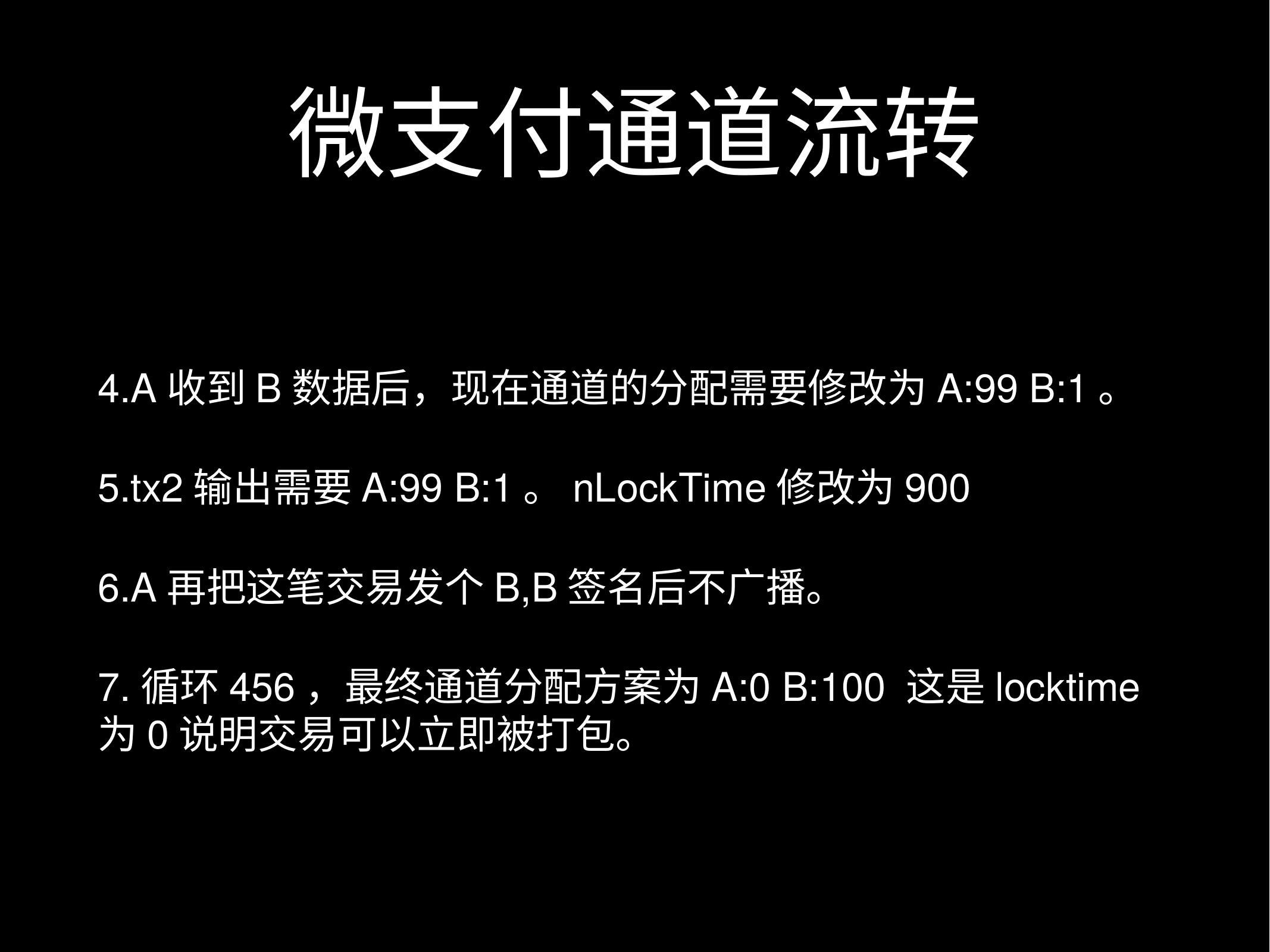

# 微支付通道流转
4.A收到B数据后，现在通道的分配需要修改为A:99 B:1。
5.tx2输出需要A:99 B:1。nLockTime修改为900
6.A再把这笔交易发个B,B签名后不广播。
7.循环456，最终通道分配方案为A:0 B:100 这是locktime为0说明交易可以立即被打包。